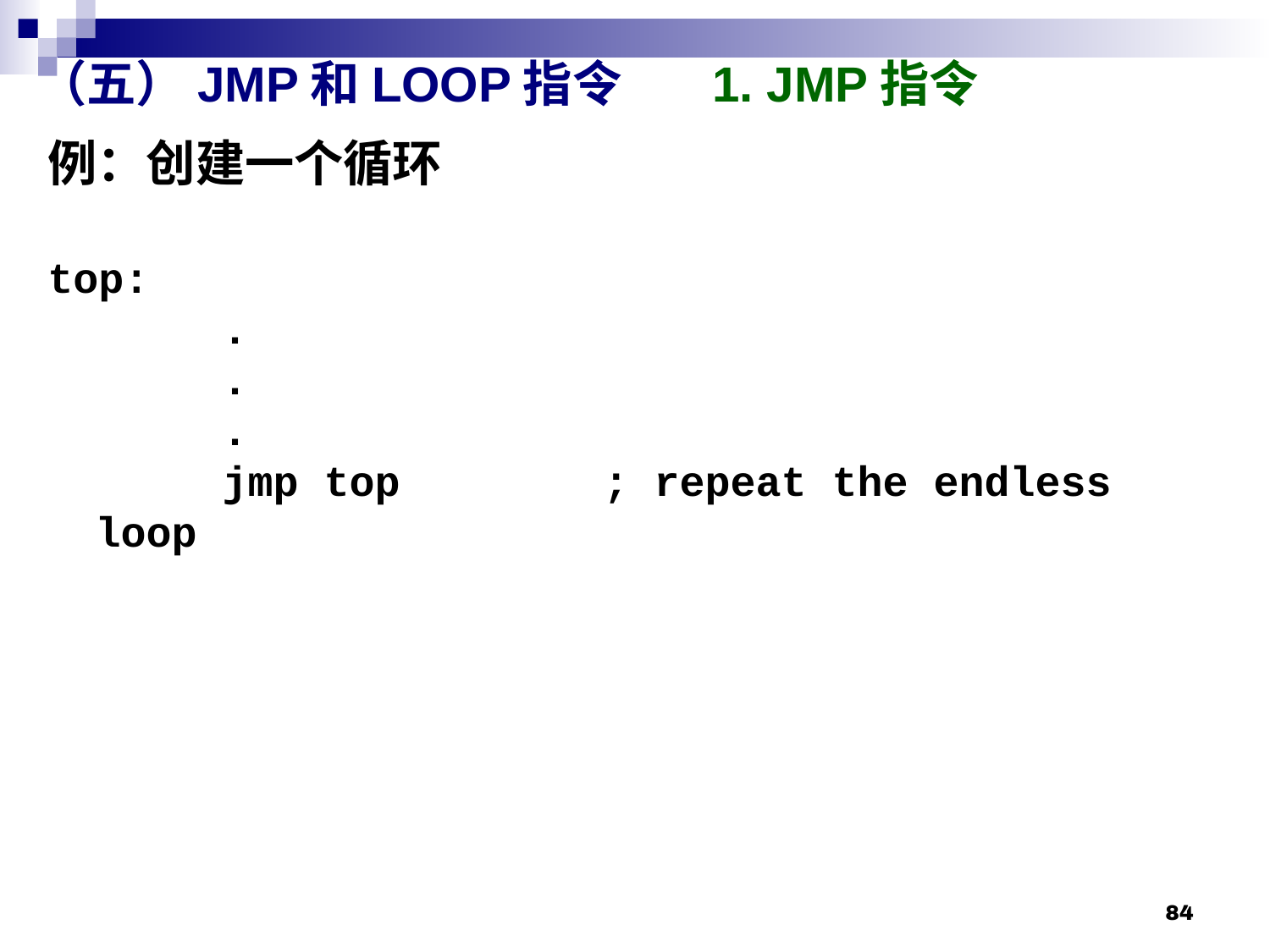

# （五）JMP和LOOP指令       1. JMP指令
例：创建一个循环

top:
		.
		.
		.
		jmp top		; repeat the endless loop
84